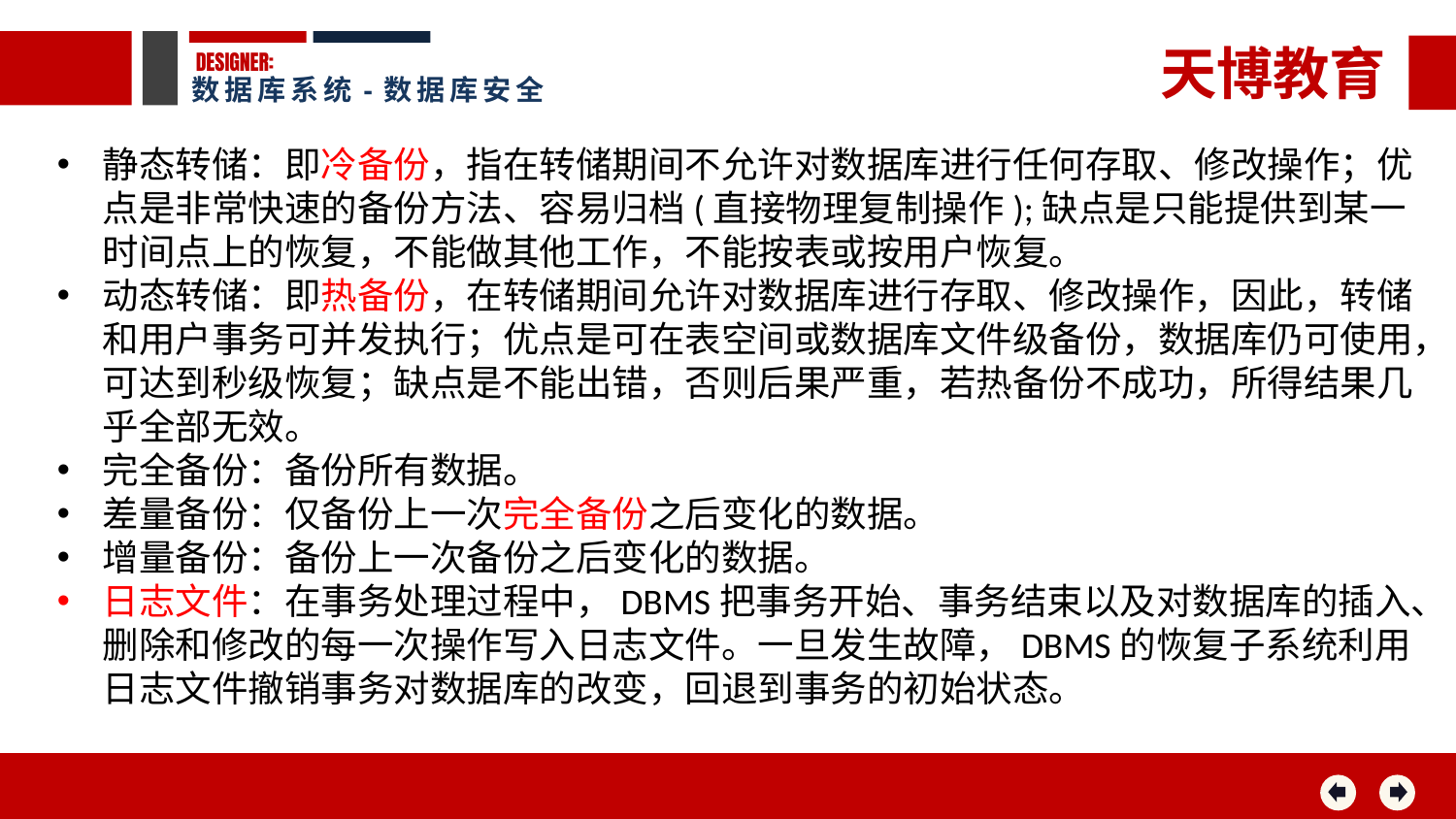

天博教育
DESIGNER:
数据库系统-数据库安全
静态转储：即冷备份，指在转储期间不允许对数据库进行任何存取、修改操作；优点是非常快速的备份方法、容易归档(直接物理复制操作);缺点是只能提供到某一时间点上的恢复，不能做其他工作，不能按表或按用户恢复。
动态转储：即热备份，在转储期间允许对数据库进行存取、修改操作，因此，转储和用户事务可并发执行；优点是可在表空间或数据库文件级备份，数据库仍可使用，可达到秒级恢复；缺点是不能出错，否则后果严重，若热备份不成功，所得结果几乎全部无效。
完全备份：备份所有数据。
差量备份：仅备份上一次完全备份之后变化的数据。
增量备份：备份上一次备份之后变化的数据。
日志文件：在事务处理过程中，DBMS把事务开始、事务结束以及对数据库的插入、删除和修改的每一次操作写入日志文件。一旦发生故障，DBMS的恢复子系统利用日志文件撤销事务对数据库的改变，回退到事务的初始状态。